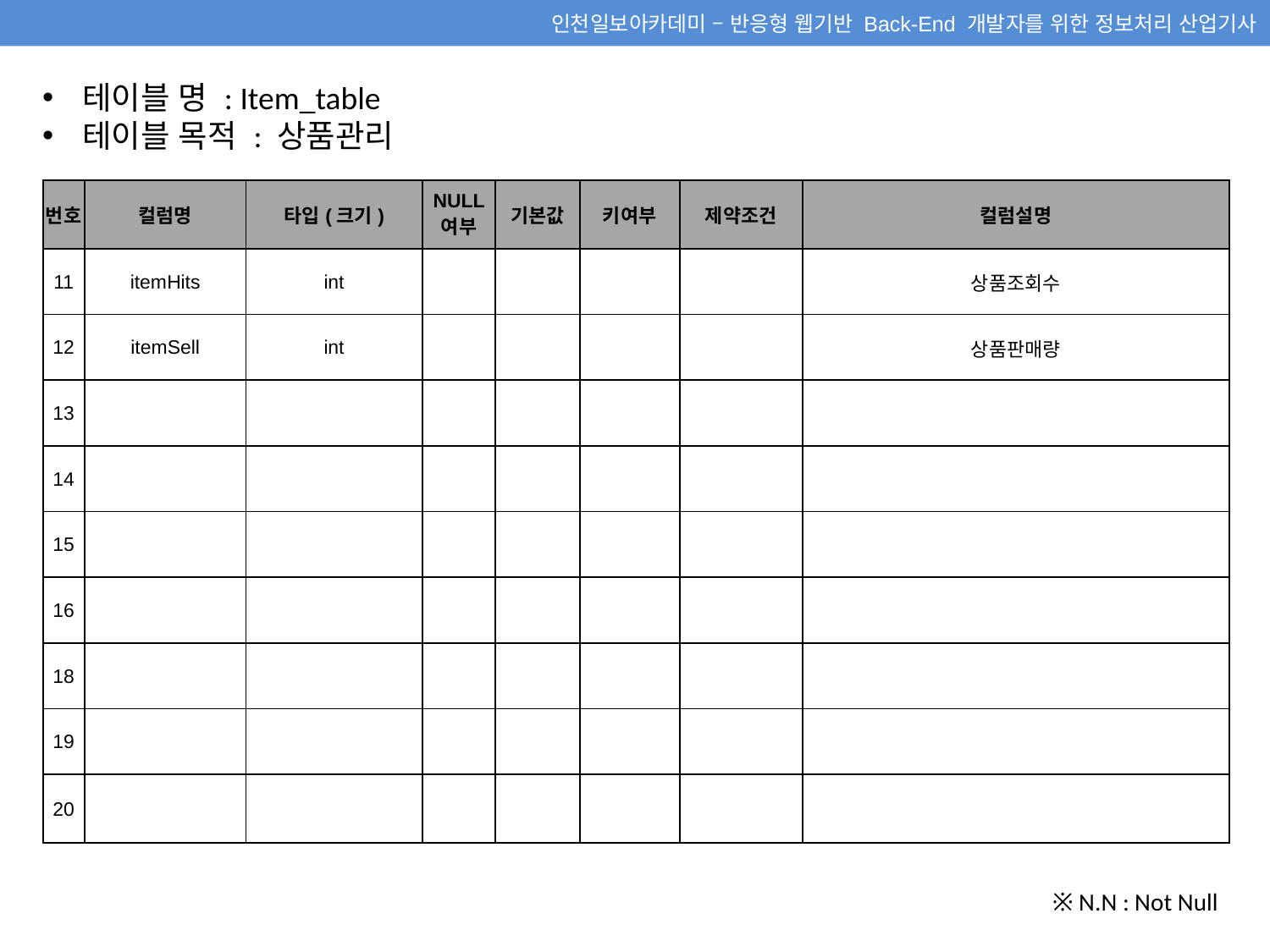

테이블 명 : Item_table
테이블 목적 : 상품관리
| 번호 | 컬럼명 | 타입(크기) | NULL 여부 | 기본값 | 키여부 | 제약조건 | 컬럼설명 |
| --- | --- | --- | --- | --- | --- | --- | --- |
| 11 | itemHits | int |  |  |  |  | 상품조회수 |
| 12 | itemSell | int |  |  |  |  | 상품판매량 |
| 13 |  |  |  |  |  |  |  |
| 14 |  |  |  |  |  |  |  |
| 15 |  |  |  |  |  |  |  |
| 16 |  |  |  |  |  |  |  |
| 18 |  |  |  |  |  |  |  |
| 19 |  |  |  |  |  |  |  |
| 20 |  |  |  |  |  |  |  |
※ N.N : Not Null